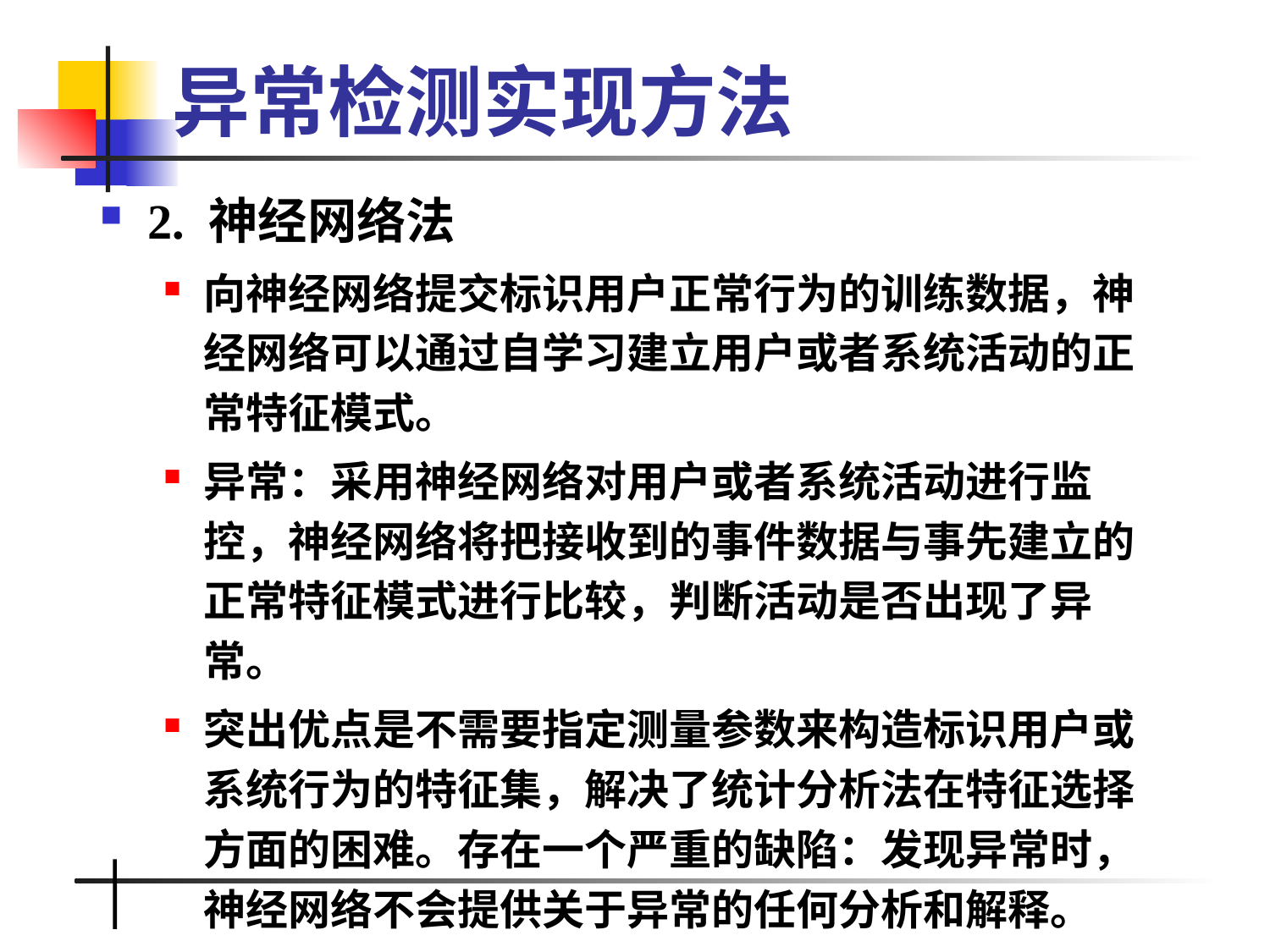

# 异常检测实现方法
2. 神经网络法
向神经网络提交标识用户正常行为的训练数据，神经网络可以通过自学习建立用户或者系统活动的正常特征模式。
异常：采用神经网络对用户或者系统活动进行监控，神经网络将把接收到的事件数据与事先建立的正常特征模式进行比较，判断活动是否出现了异常。
突出优点是不需要指定测量参数来构造标识用户或系统行为的特征集，解决了统计分析法在特征选择方面的困难。存在一个严重的缺陷：发现异常时，神经网络不会提供关于异常的任何分析和解释。